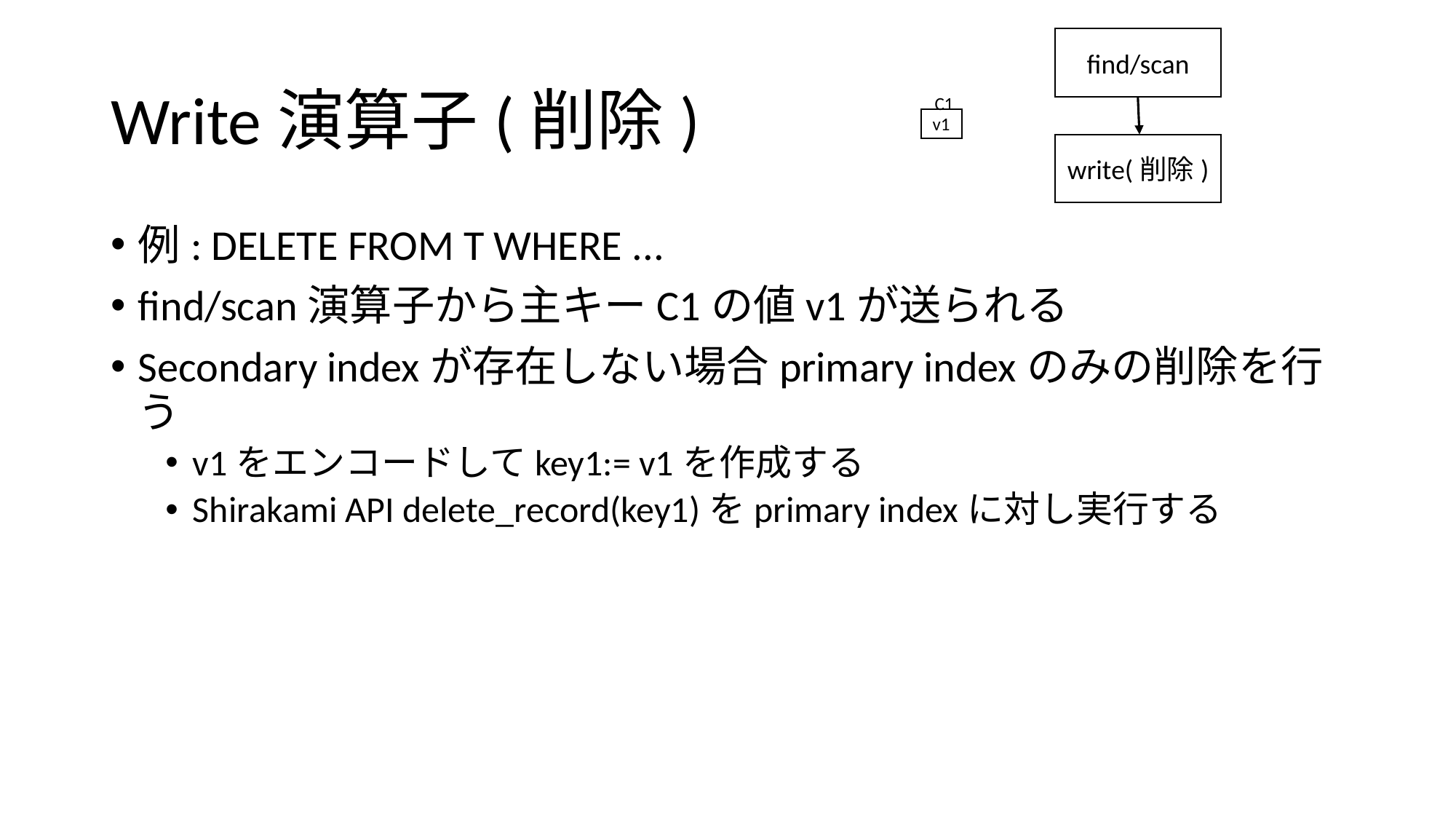

find/scan
# Write演算子(削除)
C1
v1
write(削除)
例: DELETE FROM T WHERE ...
find/scan演算子から主キーC1の値v1が送られる
Secondary indexが存在しない場合primary indexのみの削除を行う
v1をエンコードしてkey1:= v1を作成する
Shirakami API delete_record(key1)をprimary indexに対し実行する